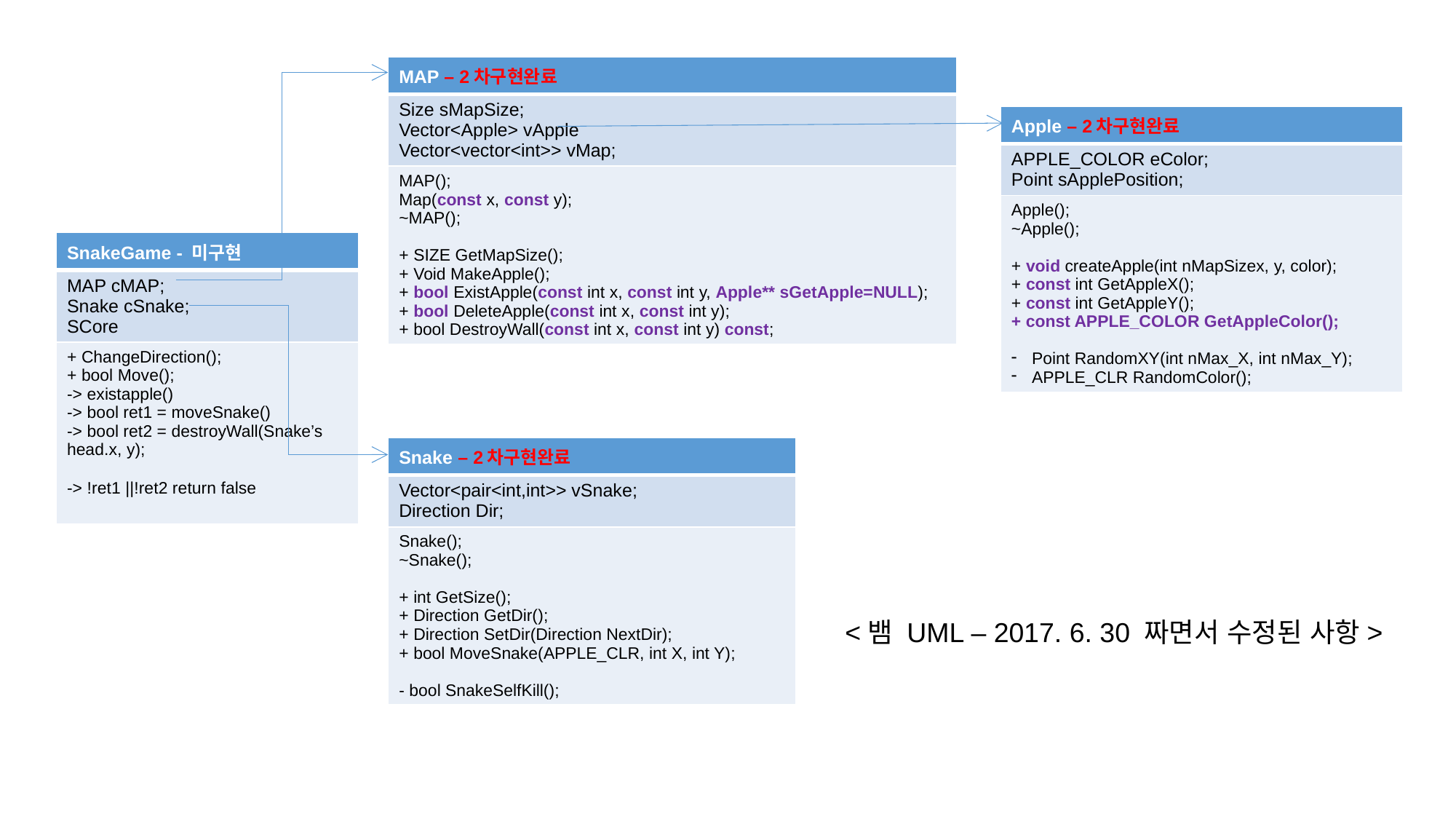

| MAP – 2차구현완료 |
| --- |
| Size sMapSize; Vector<Apple> vApple Vector<vector<int>> vMap; |
| MAP(); Map(const x, const y); ~MAP(); + SIZE GetMapSize(); + Void MakeApple(); + bool ExistApple(const int x, const int y, Apple\*\* sGetApple=NULL); + bool DeleteApple(const int x, const int y); + bool DestroyWall(const int x, const int y) const; |
| Apple – 2차구현완료 |
| --- |
| APPLE\_COLOR eColor; Point sApplePosition; |
| Apple(); ~Apple(); + void createApple(int nMapSizex, y, color); + const int GetAppleX(); + const int GetAppleY(); + const APPLE\_COLOR GetAppleColor(); Point RandomXY(int nMax\_X, int nMax\_Y); APPLE\_CLR RandomColor(); |
| SnakeGame - 미구현 |
| --- |
| MAP cMAP; Snake cSnake; SCore |
| + ChangeDirection(); + bool Move(); -> existapple() -> bool ret1 = moveSnake() -> bool ret2 = destroyWall(Snake’s head.x, y); -> !ret1 ||!ret2 return false |
| Snake – 2차구현완료 |
| --- |
| Vector<pair<int,int>> vSnake; Direction Dir; |
| Snake(); ~Snake(); + int GetSize(); + Direction GetDir(); + Direction SetDir(Direction NextDir); + bool MoveSnake(APPLE\_CLR, int X, int Y); - bool SnakeSelfKill(); |
<뱀 UML – 2017. 6. 30 짜면서 수정된 사항>